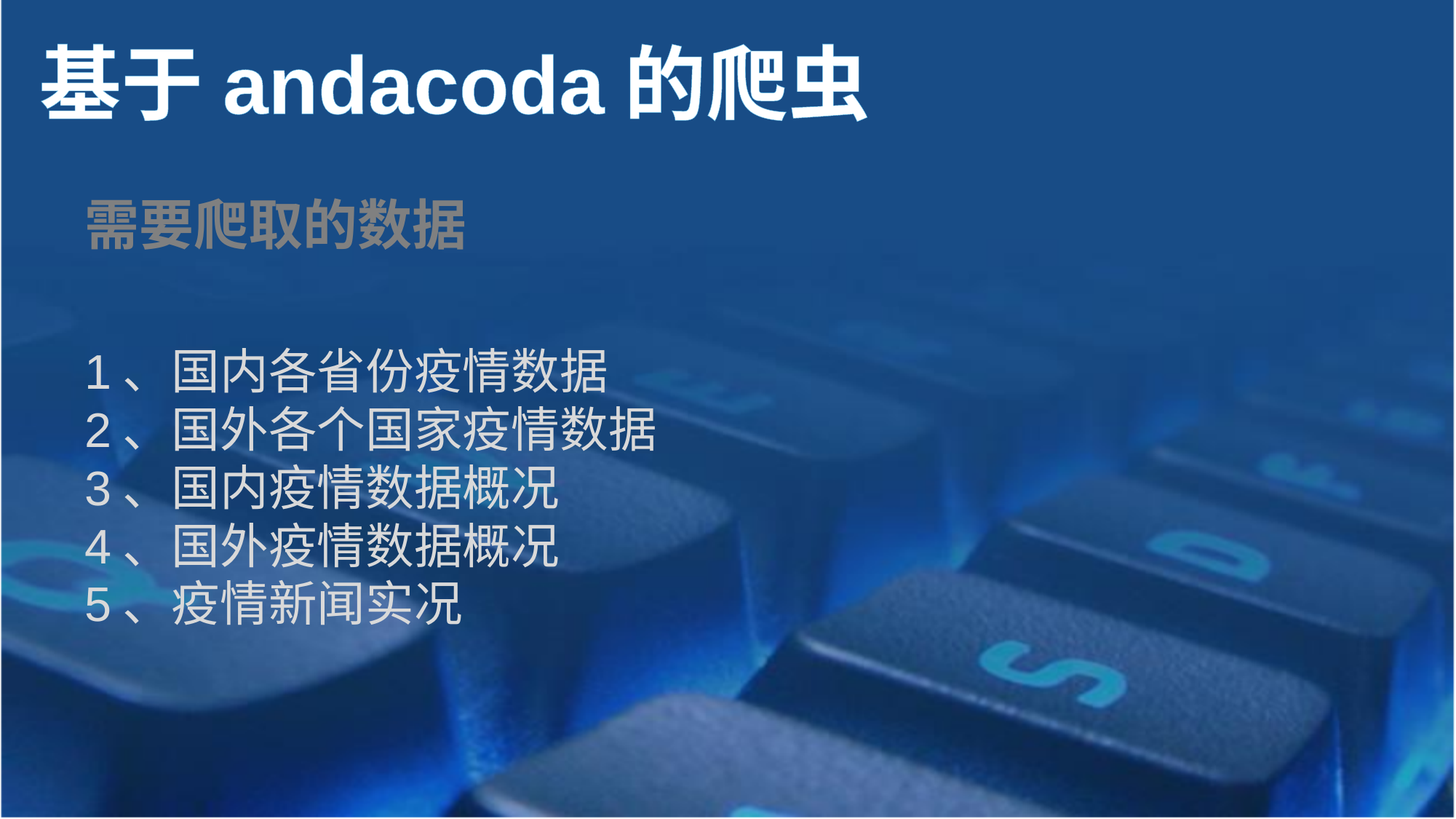

基于andacoda的爬虫
需要爬取的数据
1、国内各省份疫情数据
2、国外各个国家疫情数据
3、国内疫情数据概况
4、国外疫情数据概况
5、疫情新闻实况